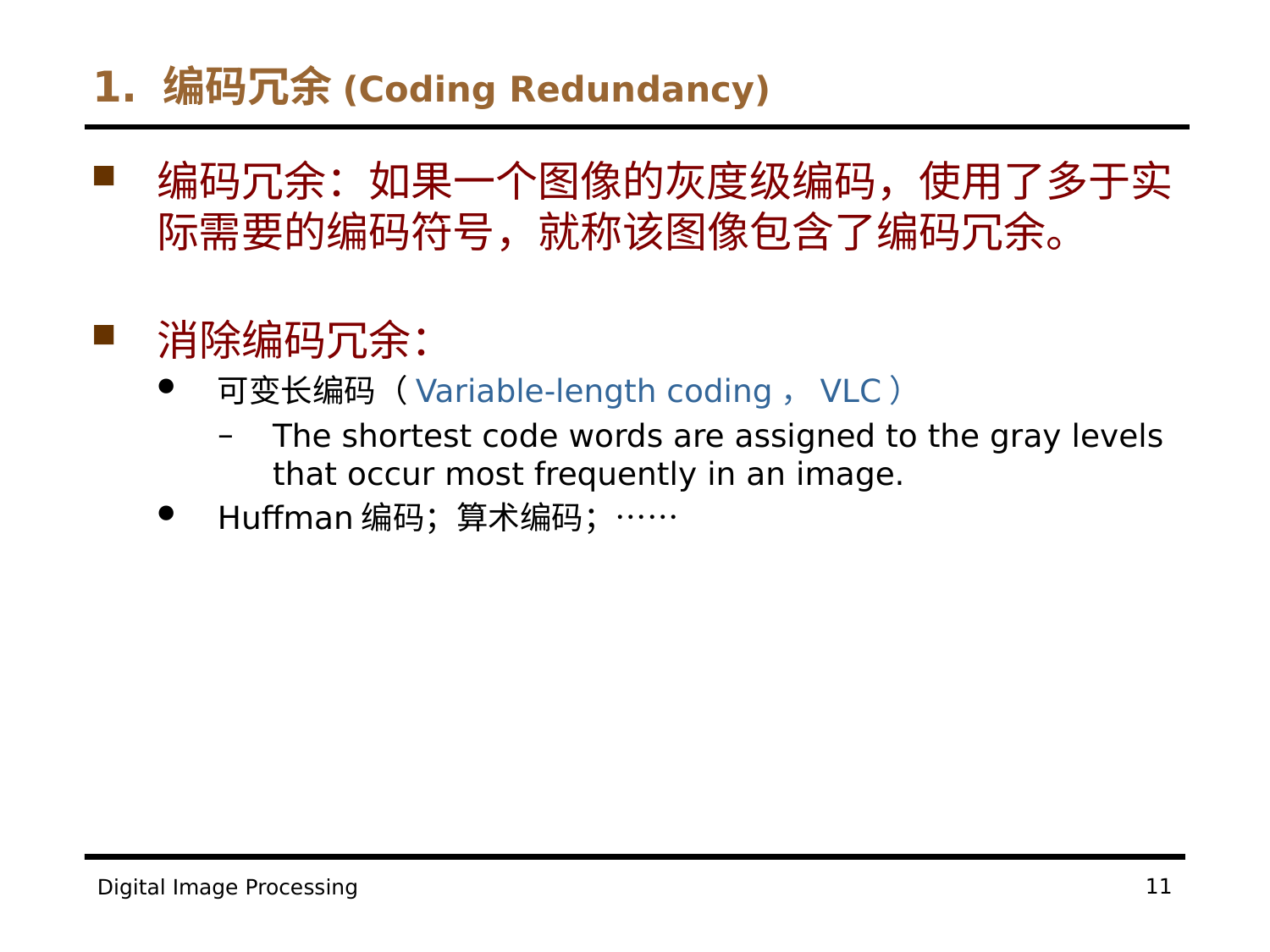

# 1. 编码冗余(Coding Redundancy)
编码冗余：如果一个图像的灰度级编码，使用了多于实际需要的编码符号，就称该图像包含了编码冗余。

消除编码冗余：
可变长编码（Variable-length coding，VLC）
The shortest code words are assigned to the gray levels that occur most frequently in an image.
Huffman编码；算术编码；……
11
Digital Image Processing